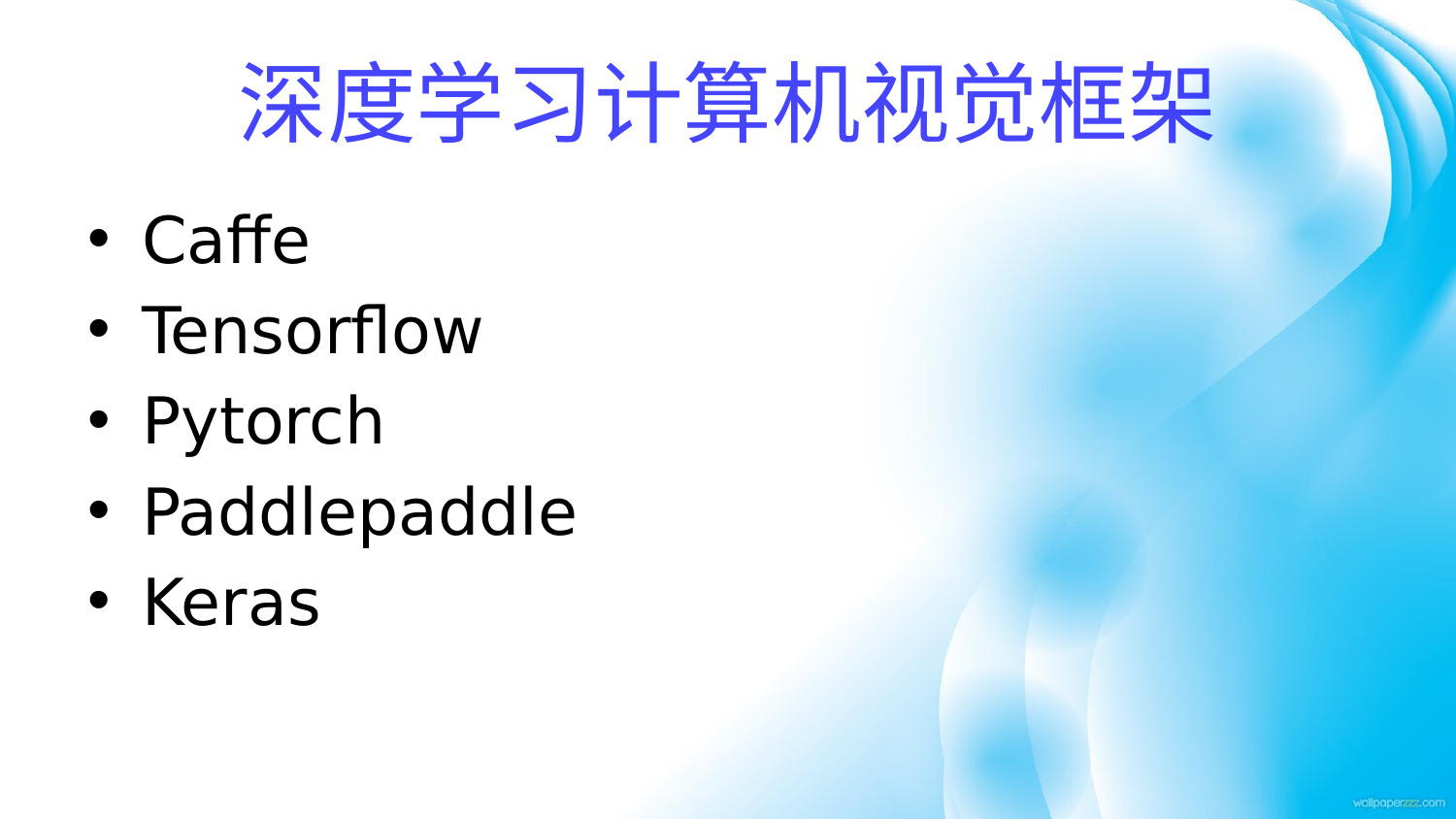

# 深度学习计算机视觉框架
Caffe
Tensorflow
Pytorch
Paddlepaddle
Keras